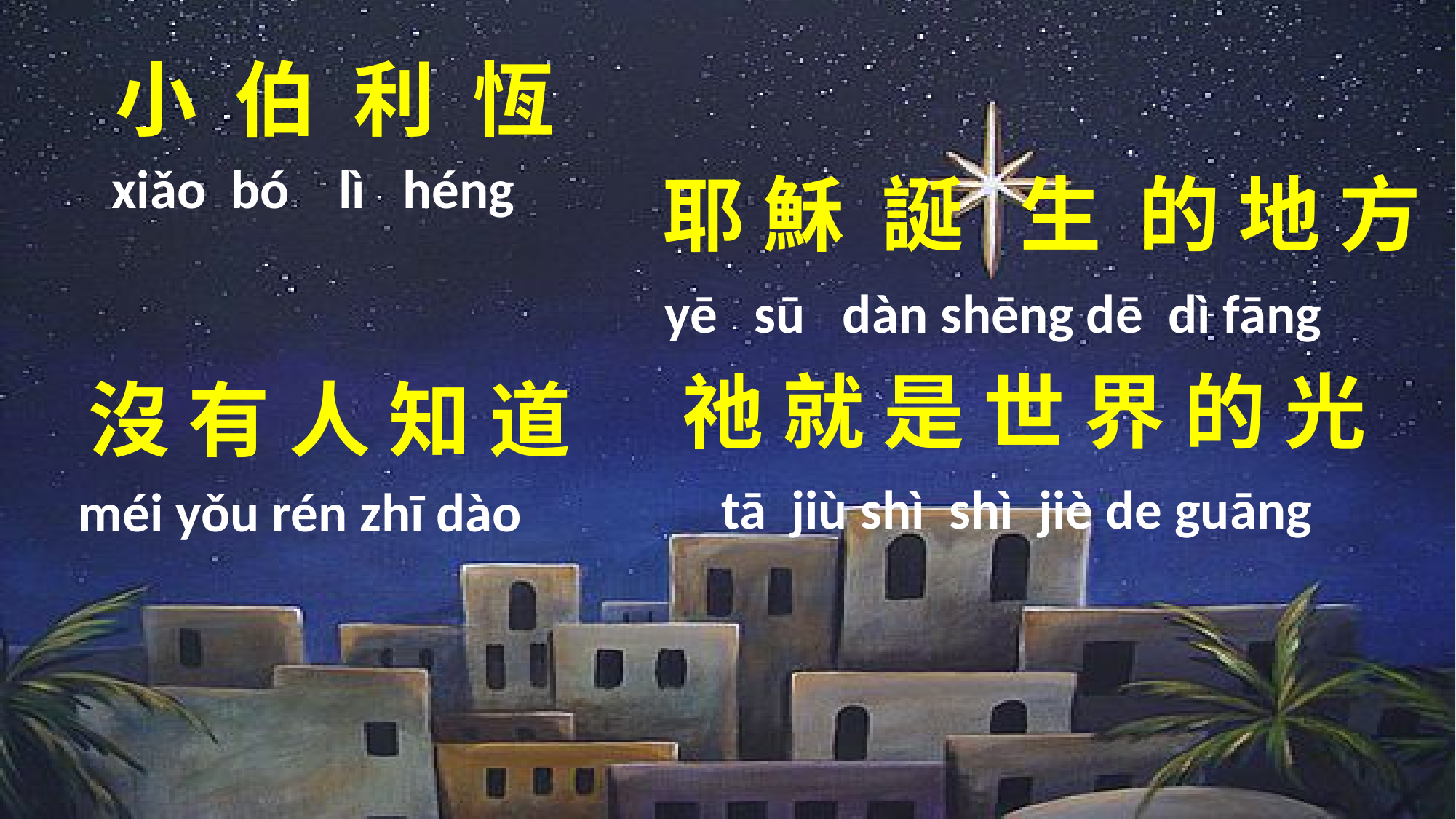

# 小  伯  利  恆
xiǎo  bó    lì   héng
耶 穌  誕   生  的 地 方
yē   sū   dàn shēng dē  dì fāng
祂 就 是 世 界 的 光
沒 有 人 知 道
tā  jiù shì  shì  jiè de guāng
méi yǒu rén zhī dào